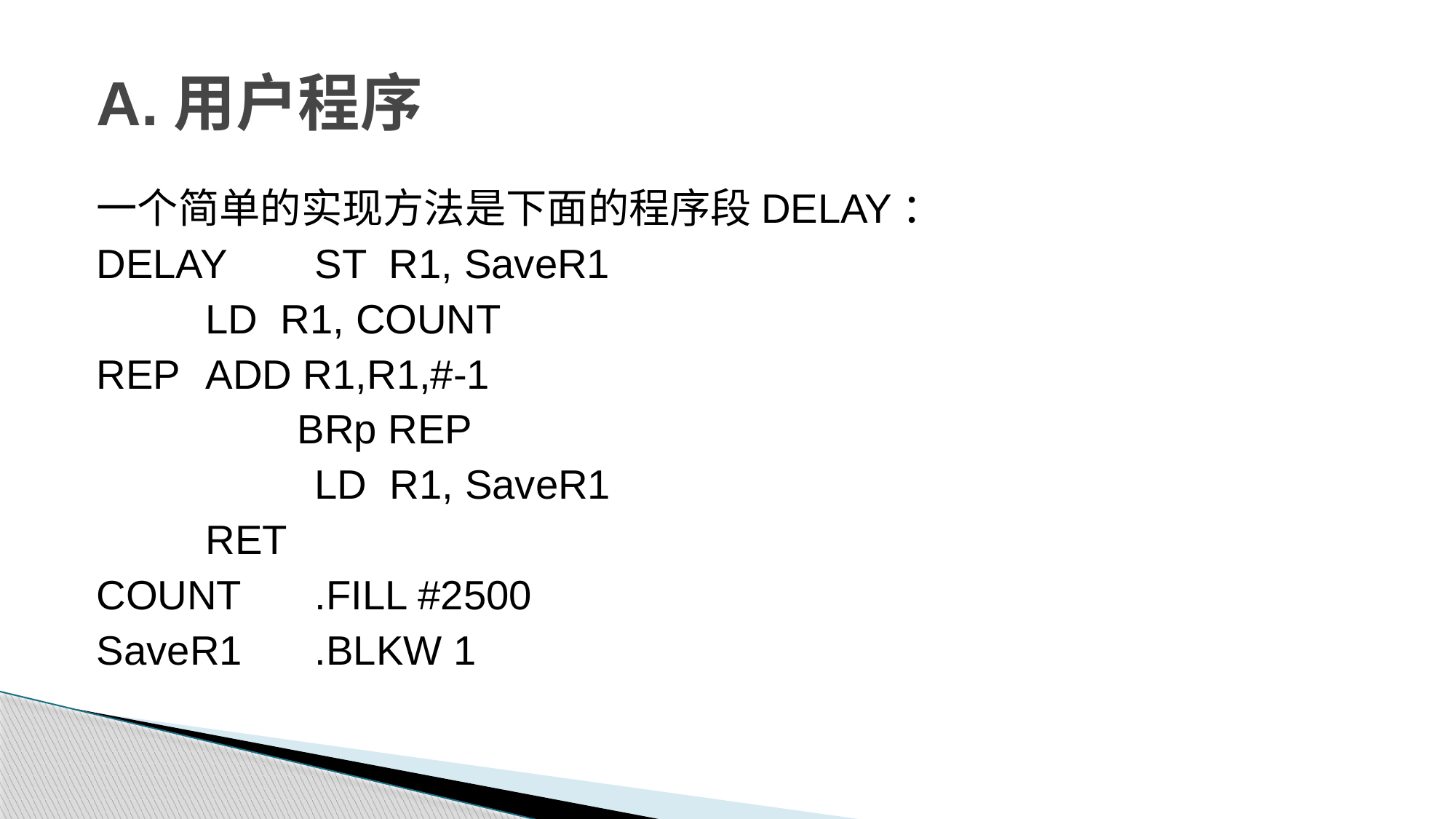

# A.用户程序
一个简单的实现方法是下面的程序段DELAY：
DELAY   	ST  R1, SaveR1
        	LD  R1, COUNT
REP  	ADD R1,R1,#-1
	        BRp REP
       		LD  R1, SaveR1
        	RET
COUNT   	.FILL #2500
SaveR1  	.BLKW 1